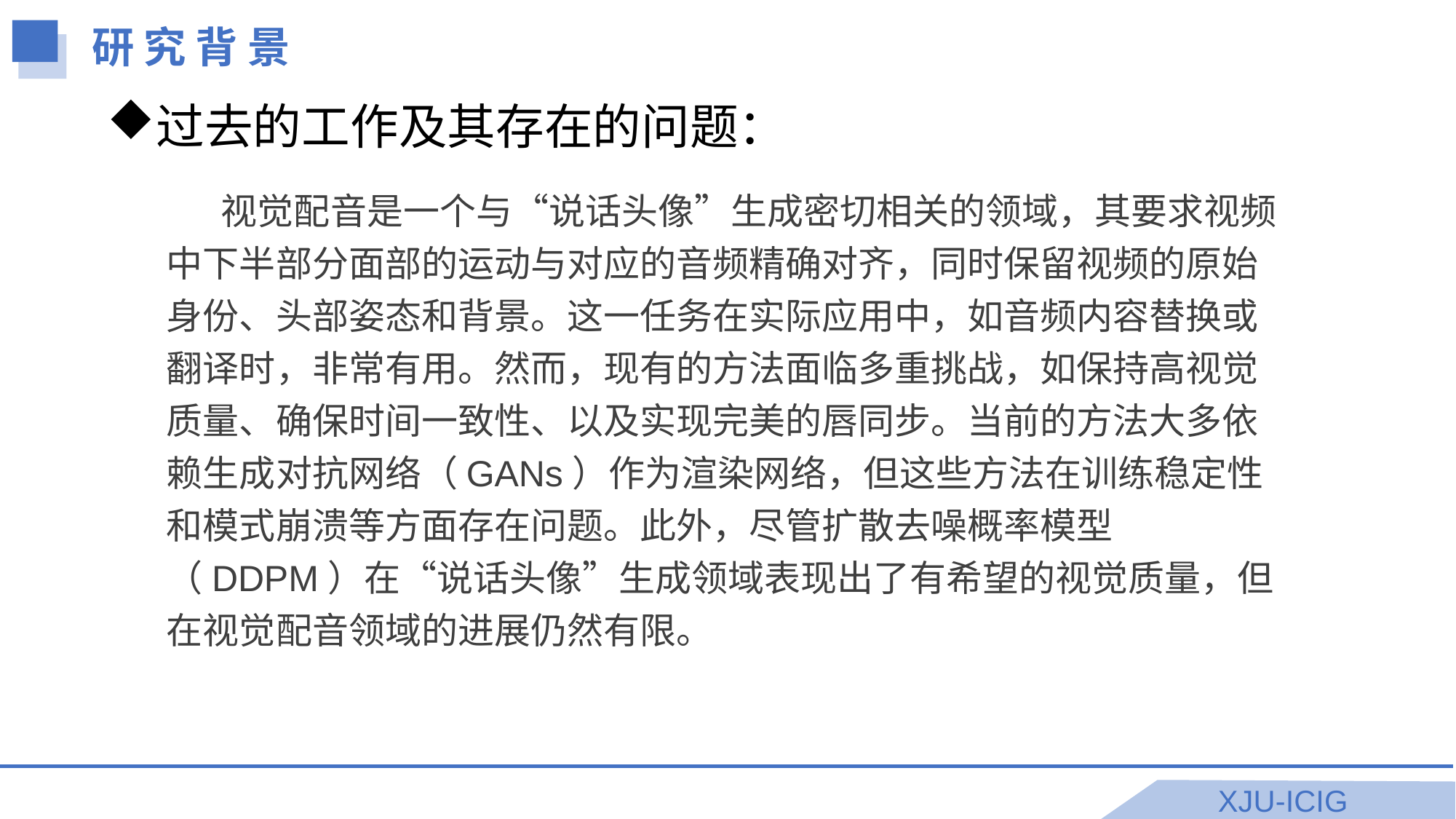

研 究 背 景

过去的工作及其存在的问题：
视觉配音是一个与“说话头像”生成密切相关的领域，其要求视频中下半部分面部的运动与对应的音频精确对齐，同时保留视频的原始身份、头部姿态和背景。这一任务在实际应用中，如音频内容替换或翻译时，非常有用。然而，现有的方法面临多重挑战，如保持高视觉质量、确保时间一致性、以及实现完美的唇同步。当前的方法大多依赖生成对抗网络（GANs）作为渲染网络，但这些方法在训练稳定性和模式崩溃等方面存在问题。此外，尽管扩散去噪概率模型（DDPM）在“说话头像”生成领域表现出了有希望的视觉质量，但在视觉配音领域的进展仍然有限。
XJU-ICIG